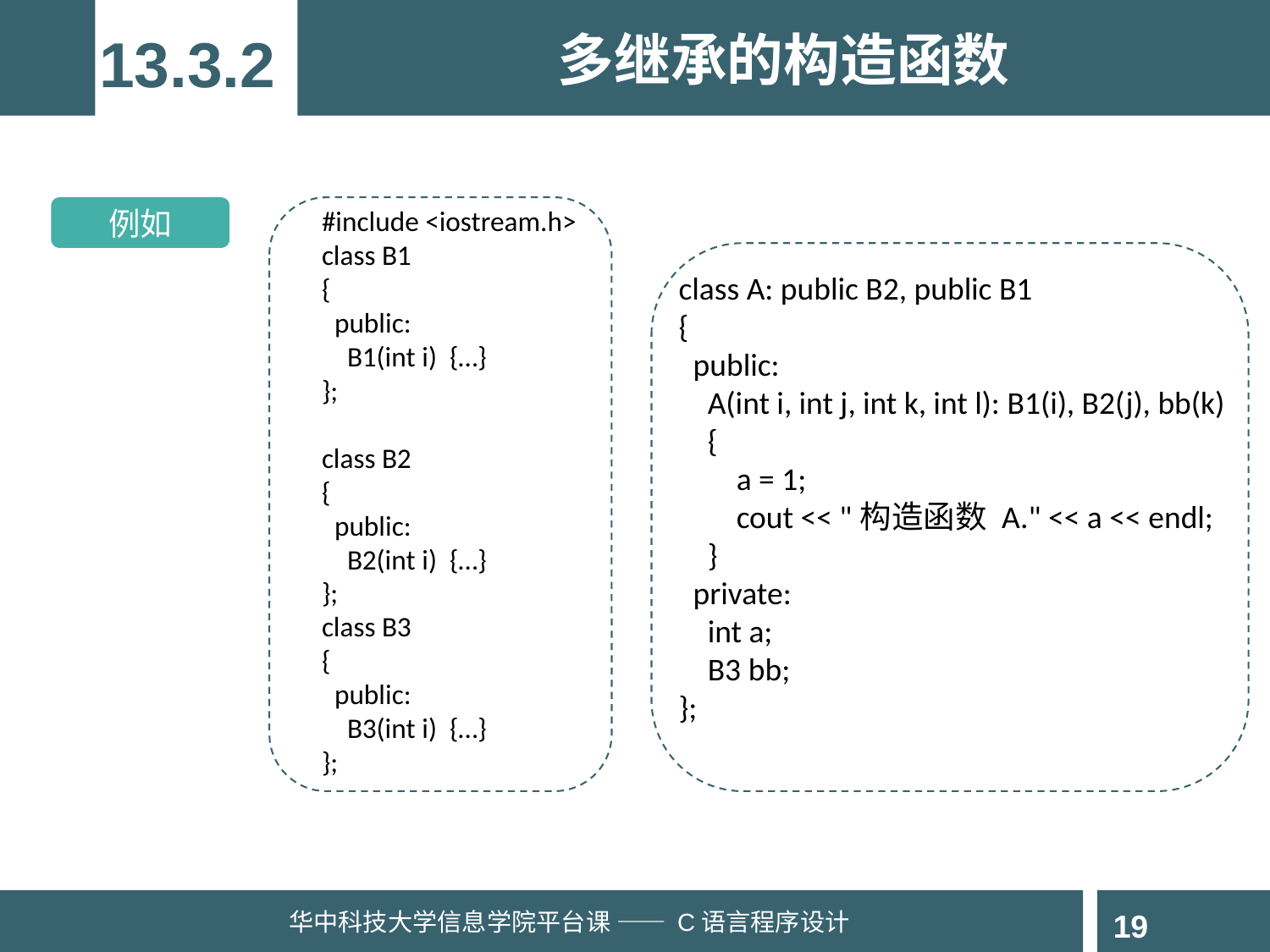

多继承的构造函数
13.3.2
例如

#include <iostream.h>
class B1
{
  public:
    B1(int i)  {…}
};

class B2
{
  public:
    B2(int i)  {…}
};
class B3
{
  public:
    B3(int i)  {…}
};

class A: public B2, public B1
{
  public:
    A(int i, int j, int k, int l): B1(i), B2(j), bb(k)
    {
        a = 1;
        cout << "构造函数 A." << a << endl;
    }
  private:
    int a;
    B3 bb;
};